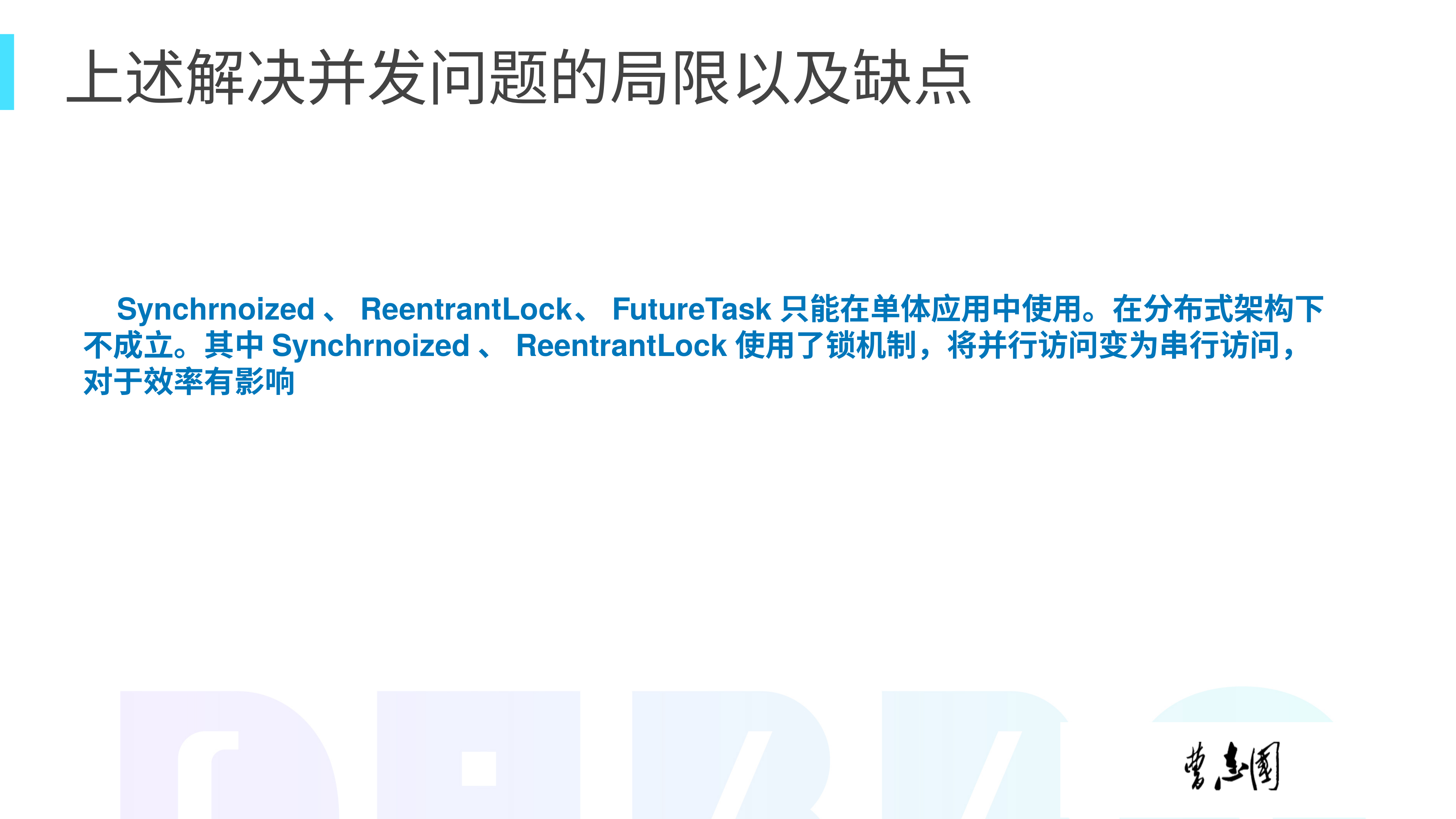

上述解决并发问题的局限以及缺点
FutureTask在高并发环境下确保任务只执行一次
在很多高并发的环境下，往往我们只需要某些任务只执行一次。这种使用情景FutureTask的特性恰能胜任。
    Synchrnoized、ReentrantLock	、FutureTask只能在单体应用中使用。在分布式架构下不成立。其中Synchrnoized、ReentrantLock使用了锁机制，将并行访问变为串行访问，对于效率有影响